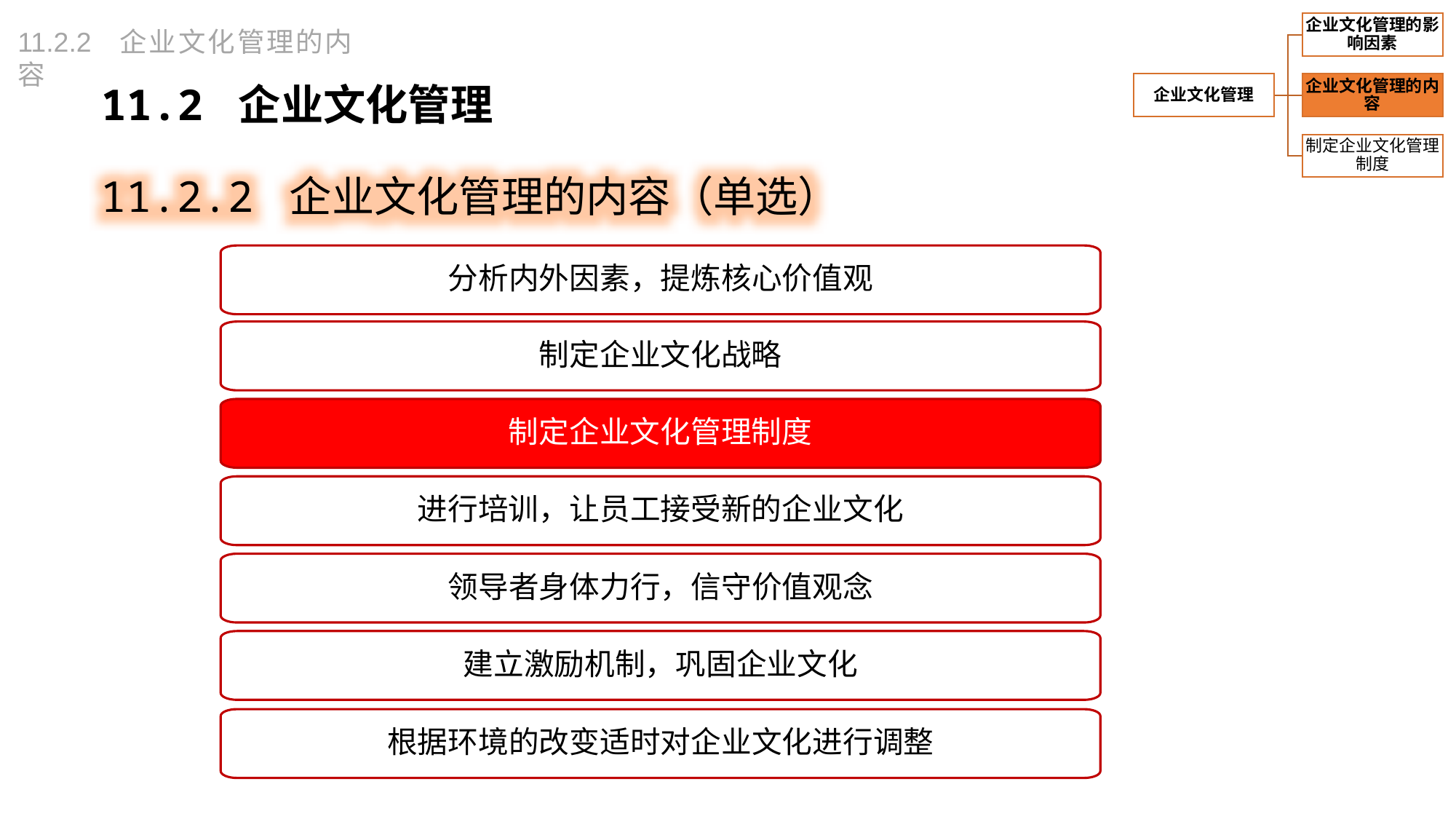

企业文化管理
企业文化管理的影响因素
企业文化管理的内容
制定企业文化管理制度
11.2.2  企业文化管理的内容
11.2 企业文化管理
11.2.2 企业文化管理的内容（单选）
分析内外因素，提炼核心价值观
制定企业文化战略
制定企业文化管理制度
进行培训，让员工接受新的企业文化
领导者身体力行，信守价值观念
建立激励机制，巩固企业文化
根据环境的改变适时对企业文化进行调整